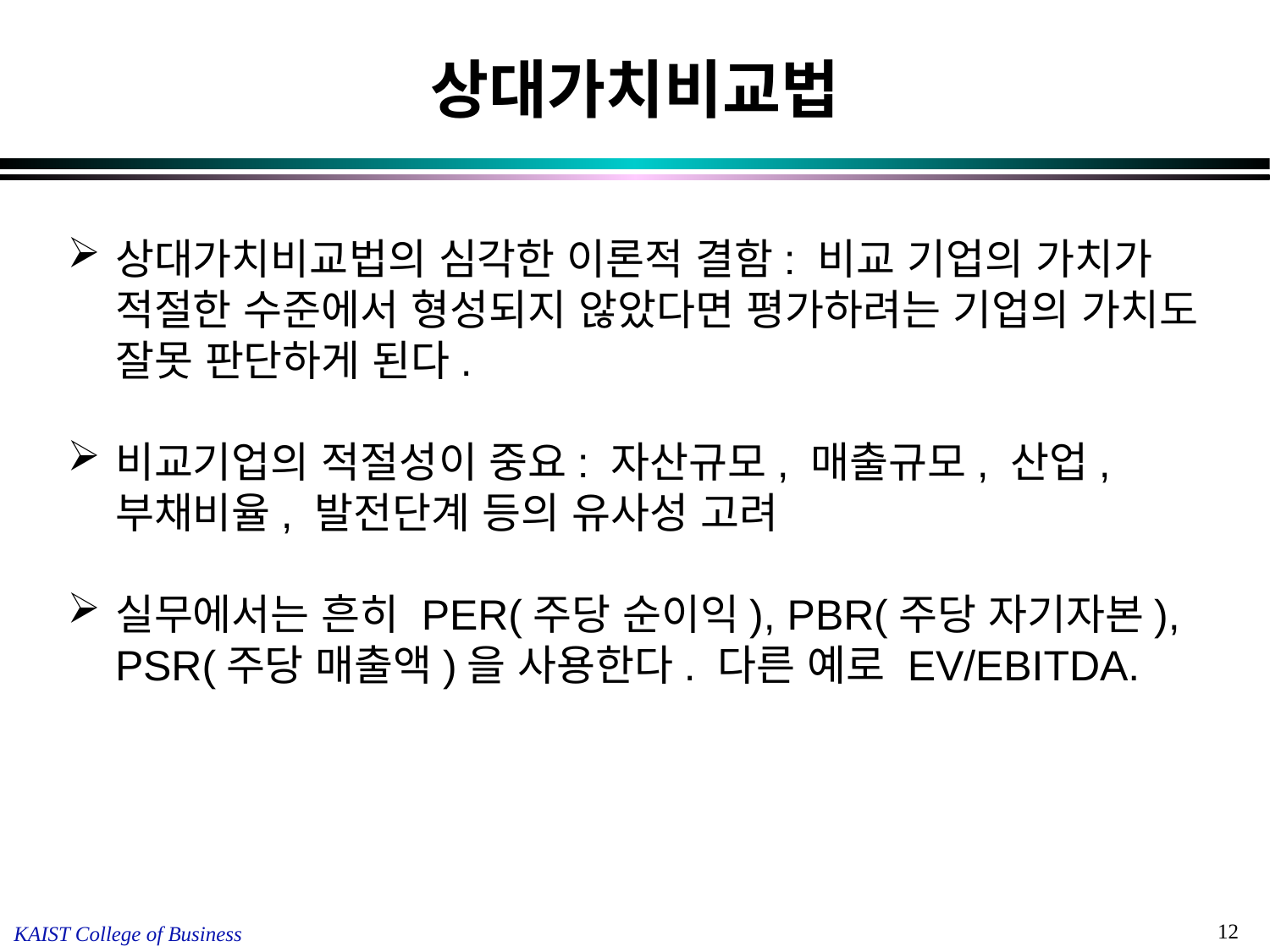

상대가치비교법
상대가치비교법의 심각한 이론적 결함: 비교 기업의 가치가 적절한 수준에서 형성되지 않았다면 평가하려는 기업의 가치도 잘못 판단하게 된다.

비교기업의 적절성이 중요: 자산규모, 매출규모, 산업, 부채비율, 발전단계 등의 유사성 고려

실무에서는 흔히 PER(주당 순이익), PBR(주당 자기자본), PSR(주당 매출액)을 사용한다. 다른 예로 EV/EBITDA.